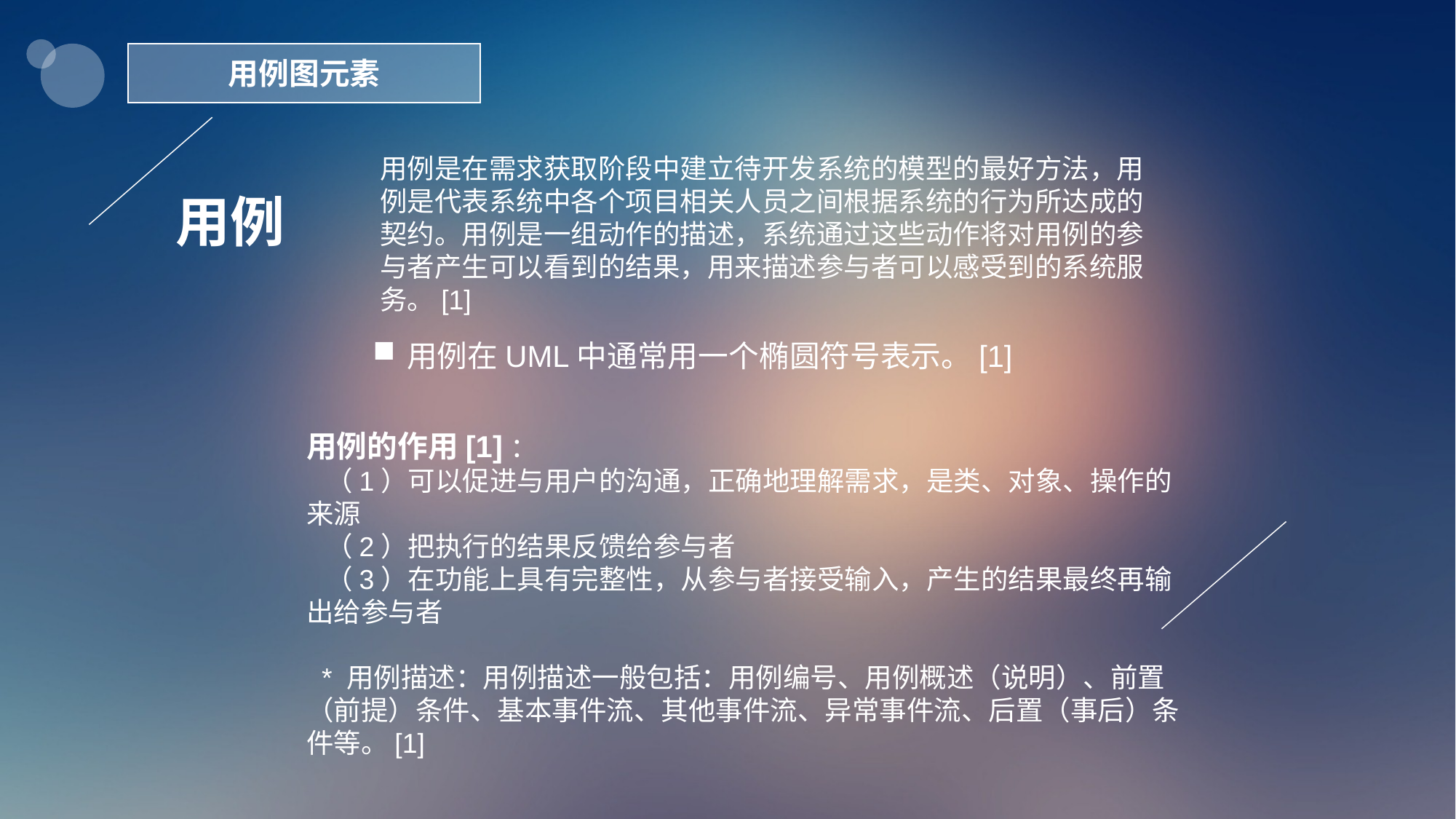

用例图元素
用例是在需求获取阶段中建立待开发系统的模型的最好方法，用例是代表系统中各个项目相关人员之间根据系统的行为所达成的契约。用例是一组动作的描述，系统通过这些动作将对用例的参与者产生可以看到的结果，用来描述参与者可以感受到的系统服务。[1]
用例
用例在UML中通常用一个椭圆符号表示。[1]
用例的作用[1]：
  （1）可以促进与用户的沟通，正确地理解需求，是类、对象、操作的来源
  （2）把执行的结果反馈给参与者
  （3）在功能上具有完整性，从参与者接受输入，产生的结果最终再输出给参与者

  * 用例描述：用例描述一般包括：用例编号、用例概述（说明）、前置（前提）条件、基本事件流、其他事件流、异常事件流、后置（事后）条件等。[1]